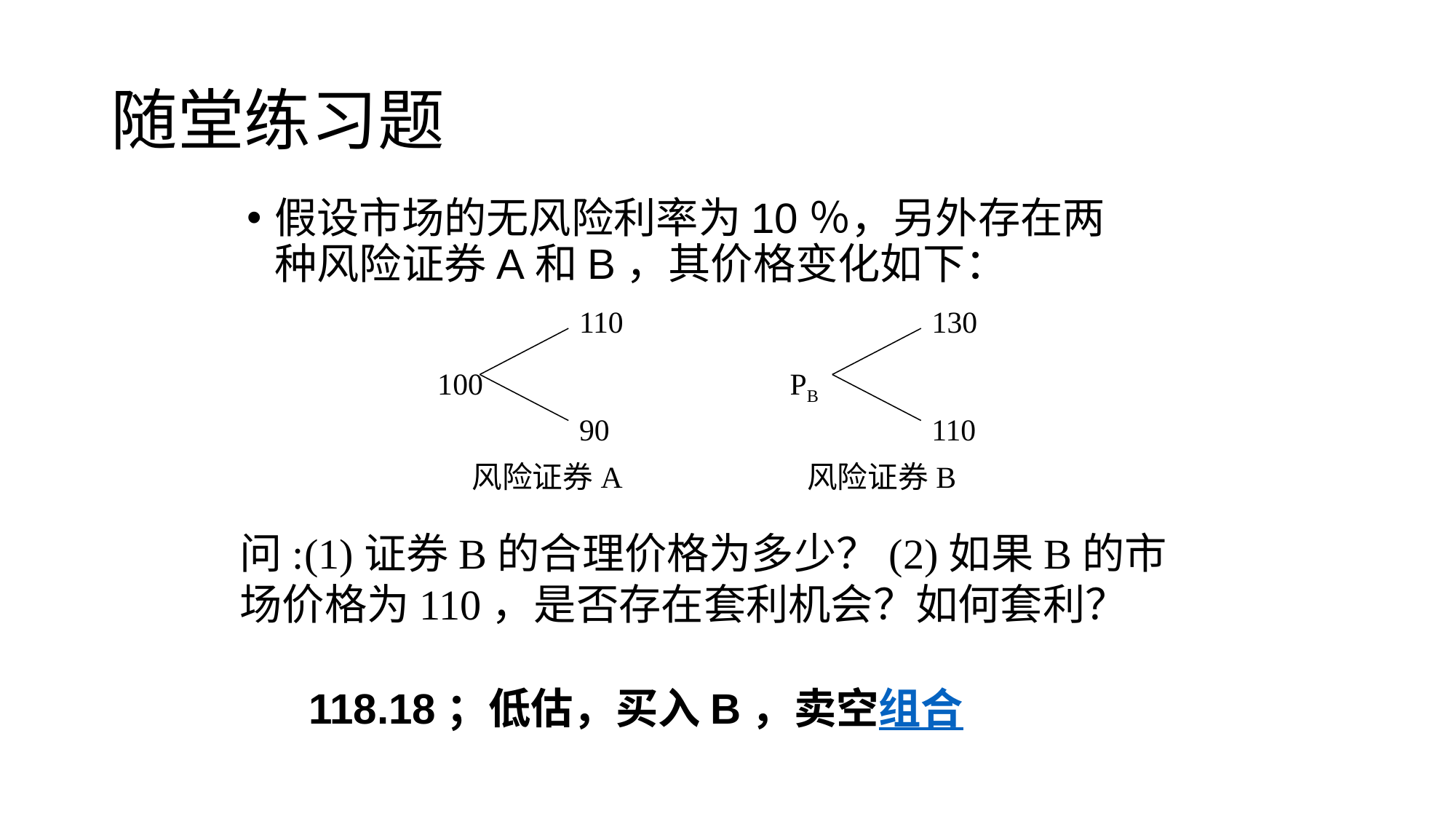

随堂练习题
假设市场的无风险利率为10％，另外存在两种风险证券A和B，其价格变化如下：

110

100

90
130

PB

110

风险证券A
风险证券B
问:(1)证券B的合理价格为多少？(2)如果B的市场价格为110，是否存在套利机会？如何套利？
118.18；低估，买入B，卖空组合